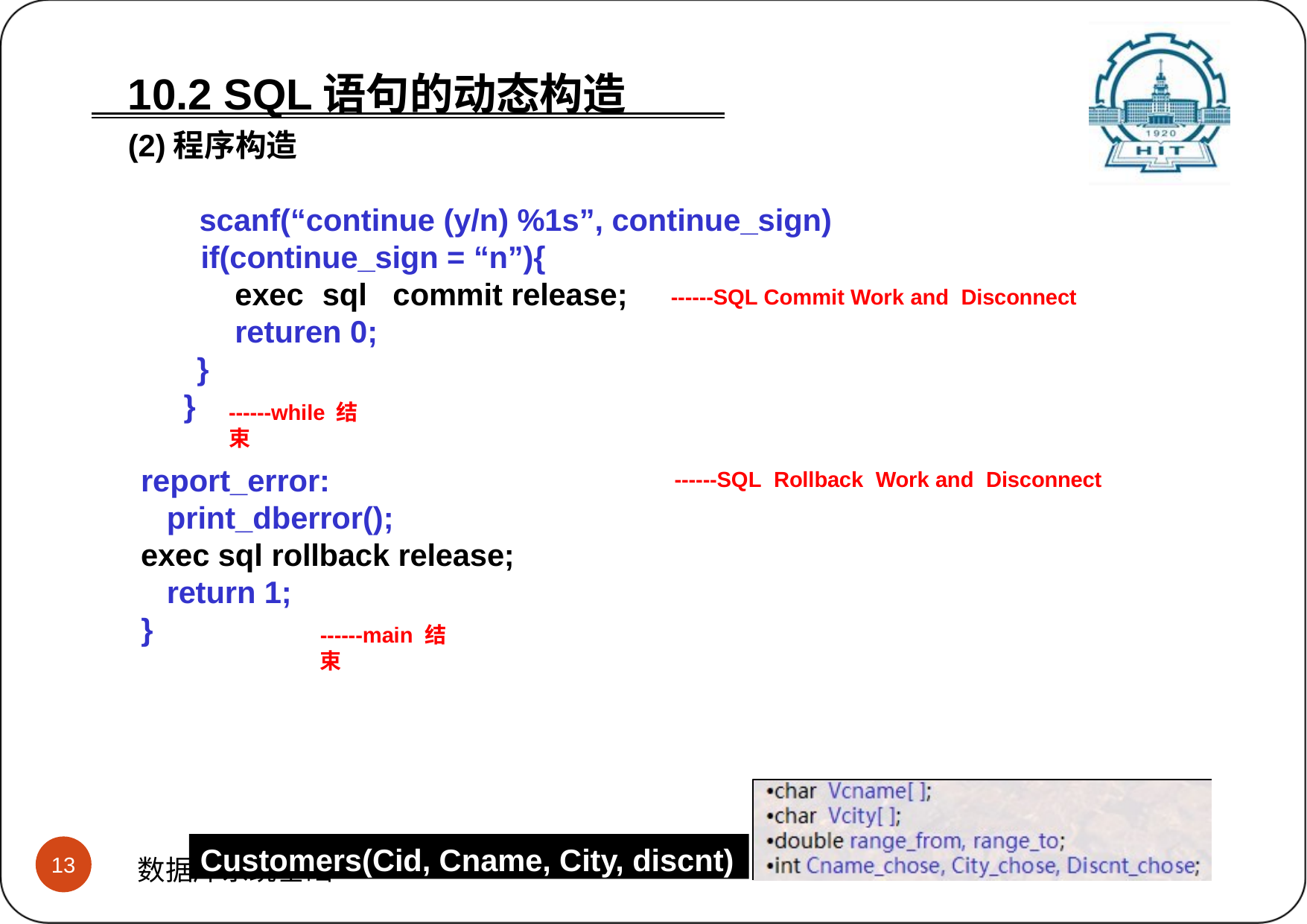

# 10.2 SQL语句的动态构造 (2)程序构造
scanf(“continue (y/n) %1s”, continue_sign) if(continue_sign = “n”){
exec	sql	commit release; returen 0;
------SQL Commit Work and  Disconnect
}
}
------while 结束
report_error: print_dberror();
exec sql rollback release; return 1;
------SQL  Rollback  Work and  Disconnect
}
------main 结束

Customers(Cid, Cname, City, discnt)